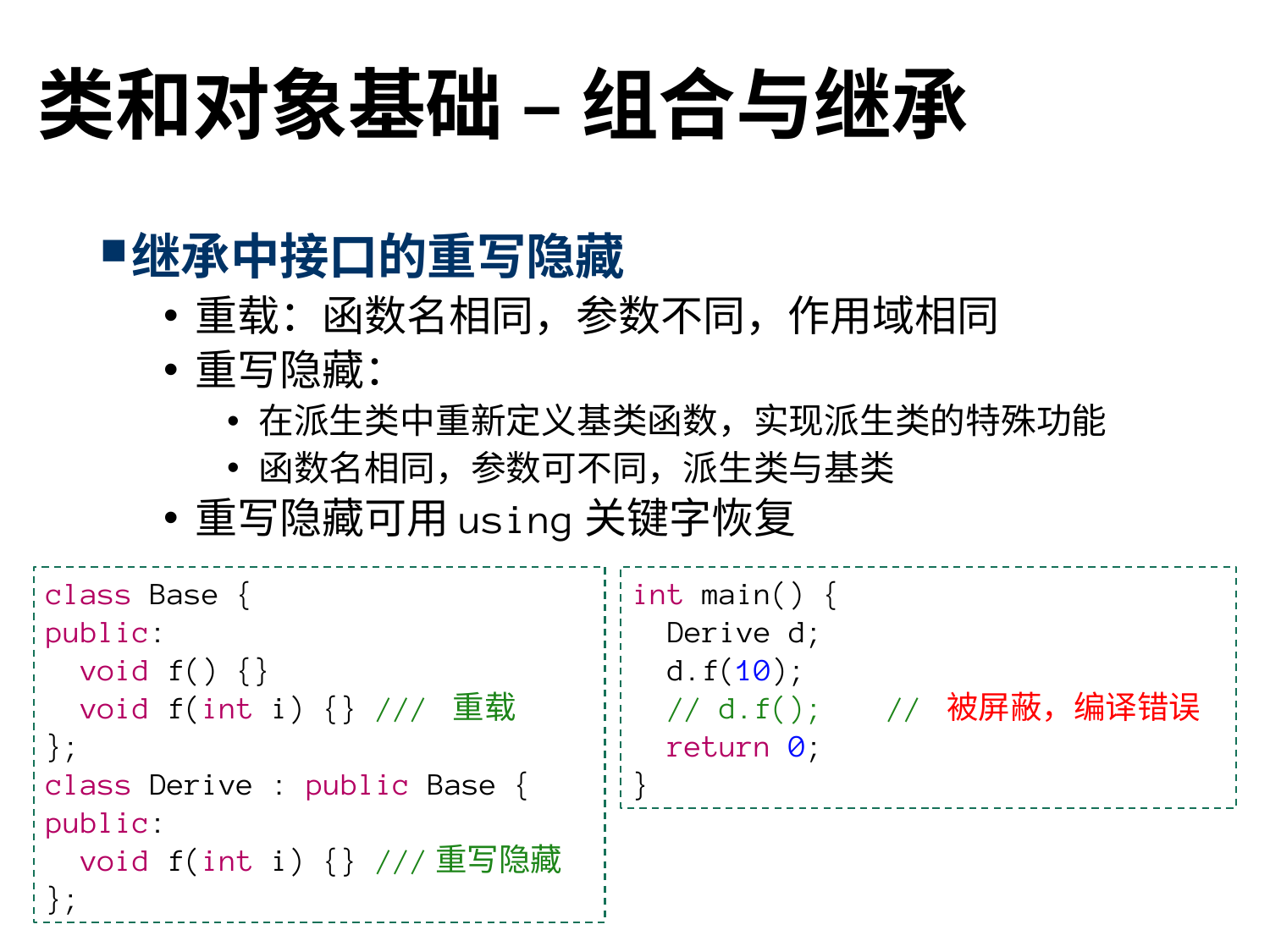

# 类和对象基础 – 组合与继承
继承中接口的重写隐藏
重载：函数名相同，参数不同，作用域相同
重写隐藏：
在派生类中重新定义基类函数，实现派生类的特殊功能
函数名相同，参数可不同，派生类与基类
重写隐藏可用using关键字恢复
class Base {
public:
  void f() {}
  void f(int i) {} /// 重载
};
class Derive : public Base {
public:
  void f(int i) {} ///重写隐藏
};
int main() {
  Derive d;
  d.f(10);
  // d.f();	// 被屏蔽，编译错误
  return 0;
}